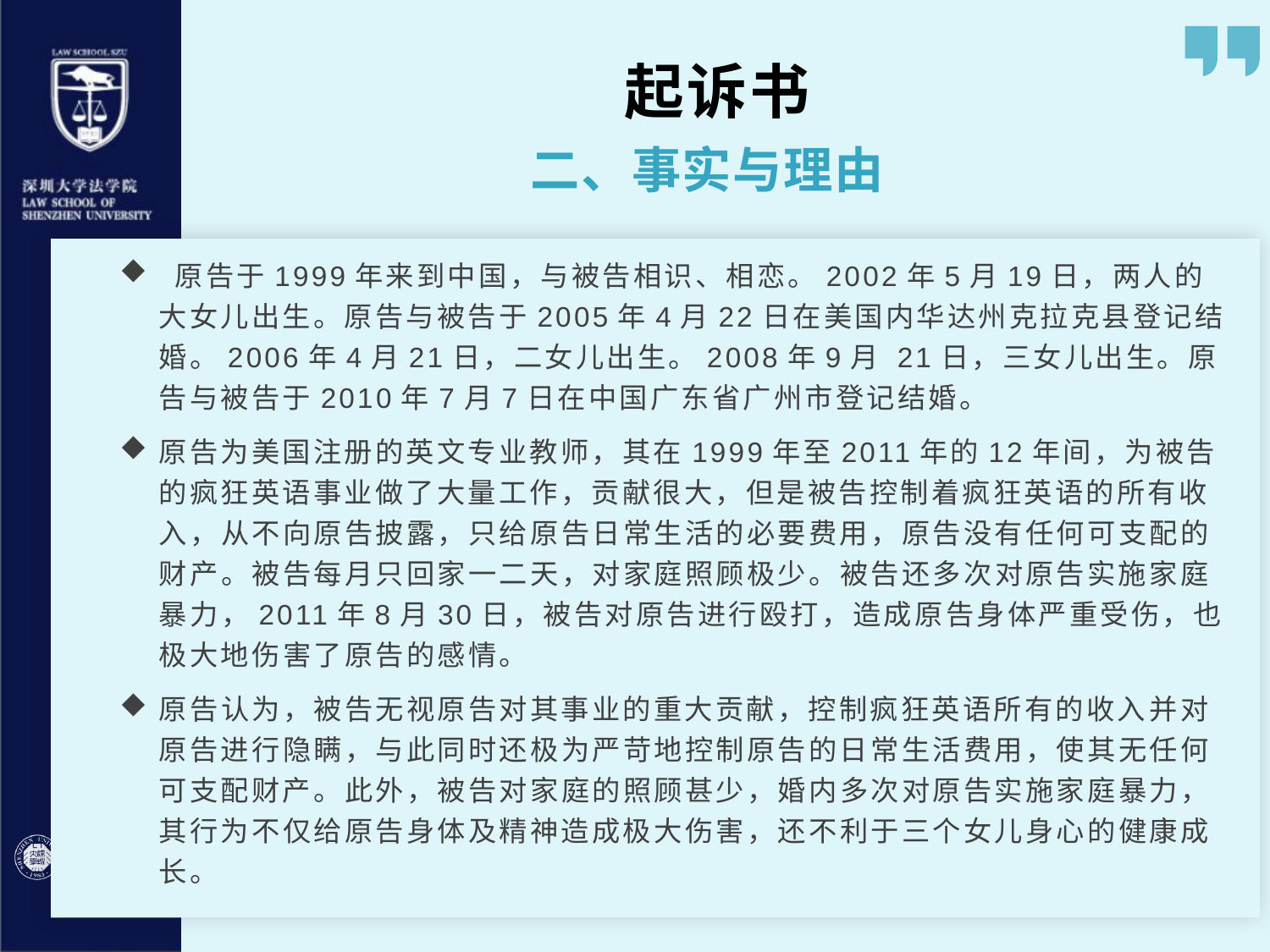

起诉书
二、事实与理由

 原告于1999年来到中国，与被告相识、相恋。2002年5月19日，两人的大女儿出生。原告与被告于2005年4月22日在美国内华达州克拉克县登记结婚。2006年4月21日，二女儿出生。2008年9月 21日，三女儿出生。原告与被告于2010年7月7日在中国广东省广州市登记结婚。
原告为美国注册的英文专业教师，其在1999年至2011年的12年间，为被告的疯狂英语事业做了大量工作，贡献很大，但是被告控制着疯狂英语的所有收入，从不向原告披露，只给原告日常生活的必要费用，原告没有任何可支配的财产。被告每月只回家一二天，对家庭照顾极少。被告还多次对原告实施家庭暴力，2011年8月30日，被告对原告进行殴打，造成原告身体严重受伤，也极大地伤害了原告的感情。
原告认为，被告无视原告对其事业的重大贡献，控制疯狂英语所有的收入并对原告进行隐瞒，与此同时还极为严苛地控制原告的日常生活费用，使其无任何可支配财产。此外，被告对家庭的照顾甚少，婚内多次对原告实施家庭暴力，其行为不仅给原告身体及精神造成极大伤害，还不利于三个女儿身心的健康成长。